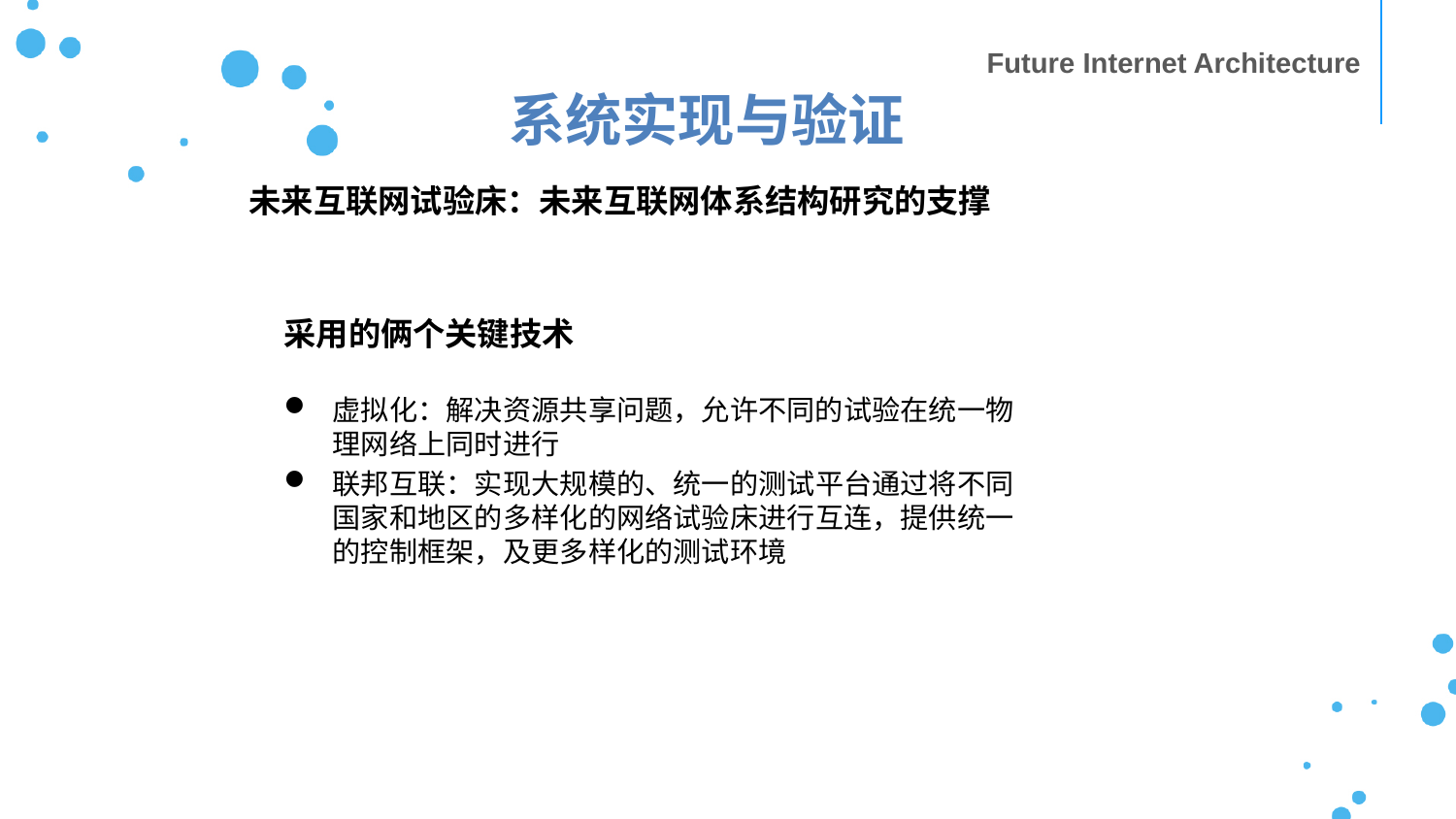

Future Internet Architecture
系统实现与验证
未来互联网试验床：未来互联网体系结构研究的支撑
采用的俩个关键技术
虚拟化：解决资源共享问题，允许不同的试验在统一物理网络上同时进行
联邦互联：实现大规模的、统一的测试平台通过将不同国家和地区的多样化的网络试验床进行互连，提供统一的控制框架，及更多样化的测试环境